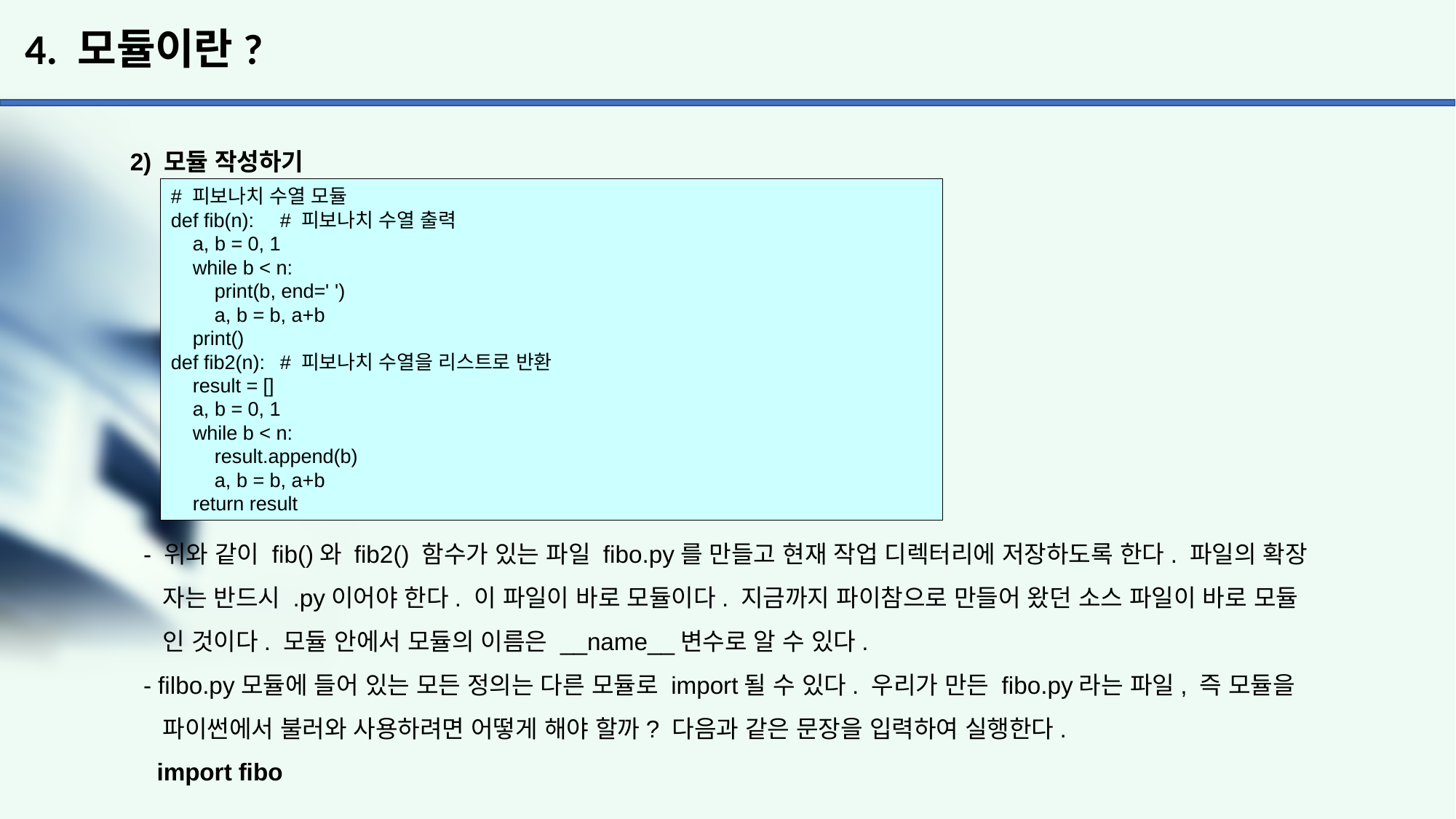

# 4. 모듈이란?
2) 모듈 작성하기

  - 위와 같이 fib()와 fib2() 함수가 있는 파일 fibo.py를 만들고 현재 작업 디렉터리에 저장하도록 한다. 파일의 확장
    자는 반드시 .py이어야 한다. 이 파일이 바로 모듈이다. 지금까지 파이참으로 만들어 왔던 소스 파일이 바로 모듈
    인 것이다. 모듈 안에서 모듈의 이름은 __name__변수로 알 수 있다.
  - filbo.py모듈에 들어 있는 모든 정의는 다른 모듈로 import될 수 있다. 우리가 만든 fibo.py라는 파일, 즉 모듈을
    파이썬에서 불러와 사용하려면 어떻게 해야 할까? 다음과 같은 문장을 입력하여 실행한다.
    import fibo
# 피보나치 수열 모듈
def fib(n):    	# 피보나치 수열 출력
    a, b = 0, 1
    while b < n:
        print(b, end=' ')
        a, b = b, a+b
    print()
def fib2(n): 	# 피보나치 수열을 리스트로 반환
    result = []
    a, b = 0, 1
    while b < n:
        result.append(b)
        a, b = b, a+b
    return result